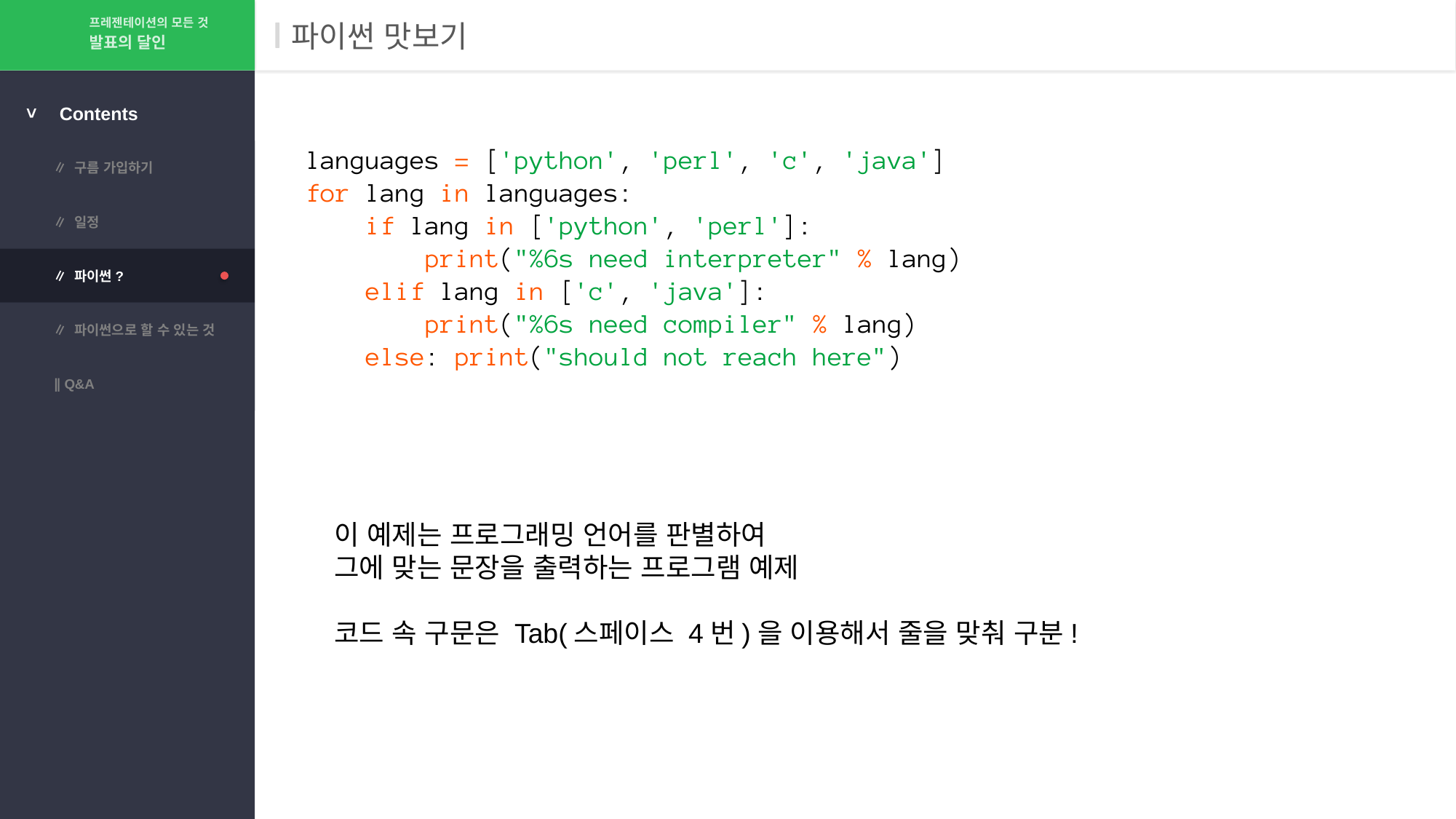

프레젠테이션의 모든 것
# 파이썬 맛보기
발표의 달인
>
Contents
∥ 구름 가입하기
languages = ['python', 'perl', 'c', 'java']
for lang in languages:
    if lang in ['python', 'perl']:
        print("%6s need interpreter" % lang)
    elif lang in ['c', 'java']:
        print("%6s need compiler" % lang)
    else: print("should not reach here")
∥ 일정
∥ 파이썬?

∥ 파이썬으로 할 수 있는 것
∥ Q&A
이 예제는 프로그래밍 언어를 판별하여
그에 맞는 문장을 출력하는 프로그램 예제

코드 속 구문은 Tab(스페이스 4번)을 이용해서 줄을 맞춰 구분!